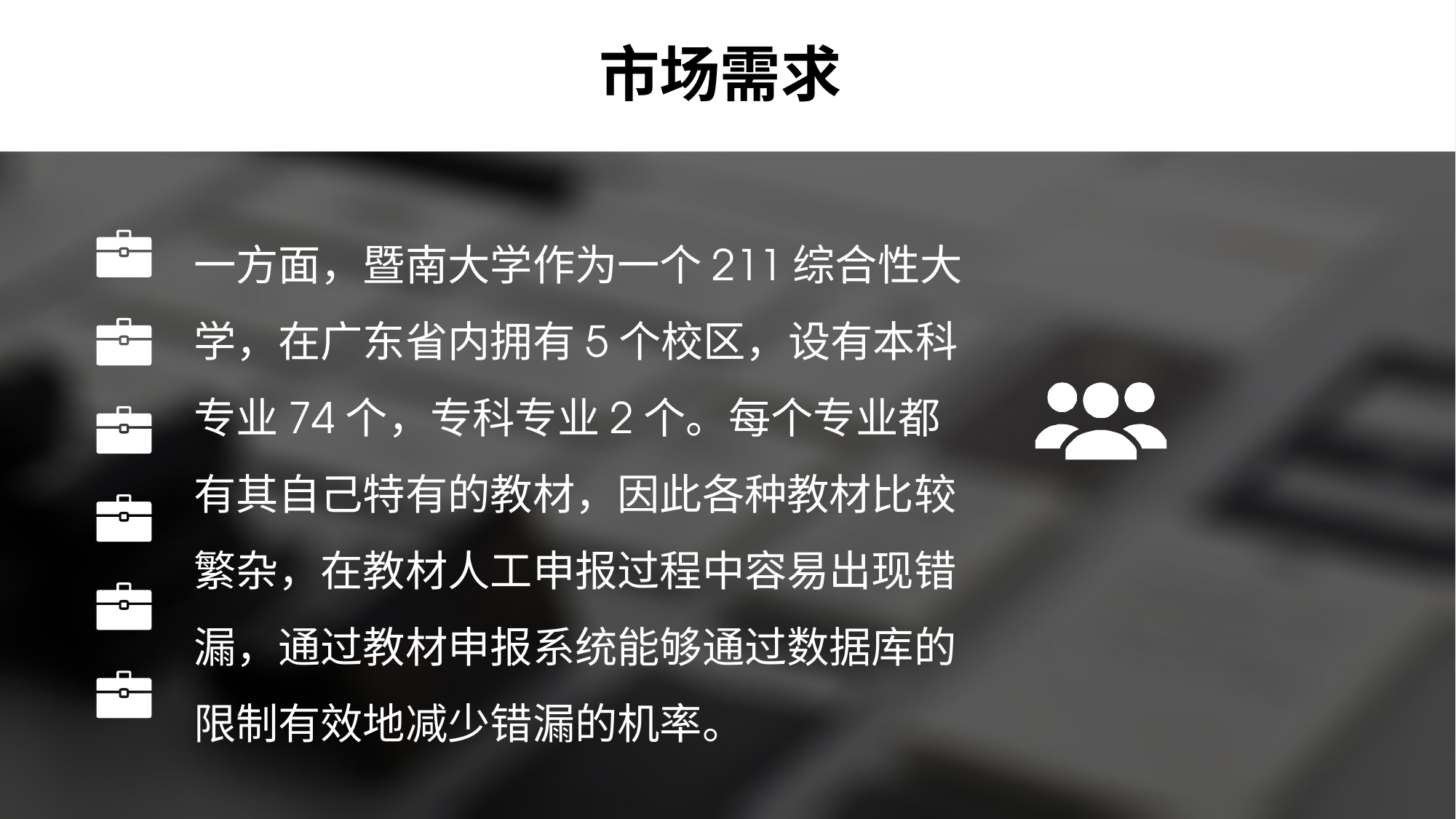

市场需求
一方面，暨南大学作为一个211综合性大学，在广东省内拥有5个校区，设有本科专业74个，专科专业2个。每个专业都有其自己特有的教材，因此各种教材比较繁杂，在教材人工申报过程中容易出现错漏，通过教材申报系统能够通过数据库的限制有效地减少错漏的机率。